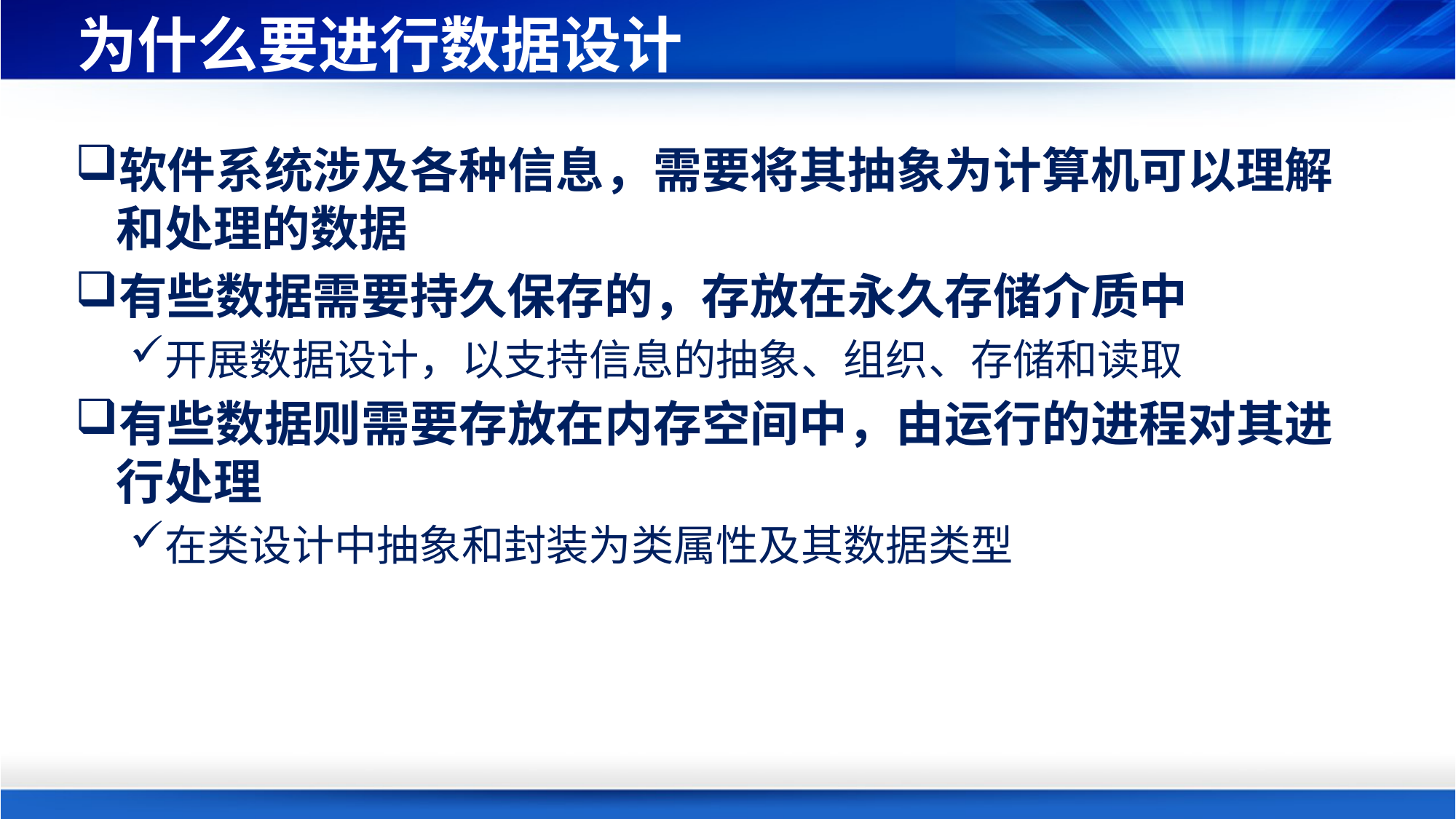

# 为什么要进行数据设计
软件系统涉及各种信息，需要将其抽象为计算机可以理解和处理的数据
有些数据需要持久保存的，存放在永久存储介质中
开展数据设计，以支持信息的抽象、组织、存储和读取
有些数据则需要存放在内存空间中，由运行的进程对其进行处理
在类设计中抽象和封装为类属性及其数据类型